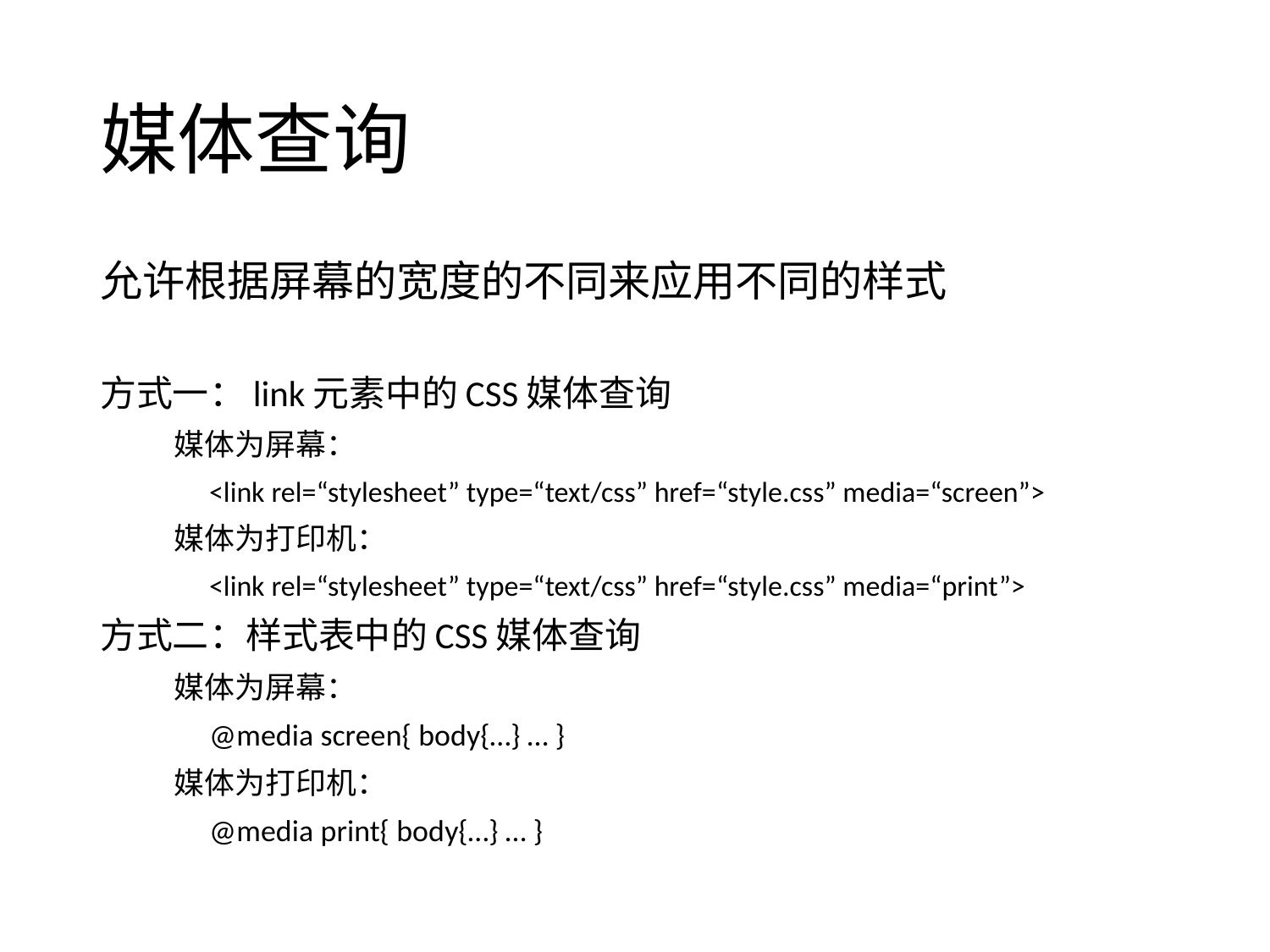

# 媒体查询
允许根据屏幕的宽度的不同来应用不同的样式

方式一：link元素中的CSS媒体查询
          媒体为屏幕：
	<link rel=“stylesheet” type=“text/css” href=“style.css” media=“screen”>
          媒体为打印机：
	<link rel=“stylesheet” type=“text/css” href=“style.css” media=“print”>
方式二：样式表中的CSS媒体查询
          媒体为屏幕：
	@media screen{ body{…} … }
          媒体为打印机：
	@media print{ body{…} … }